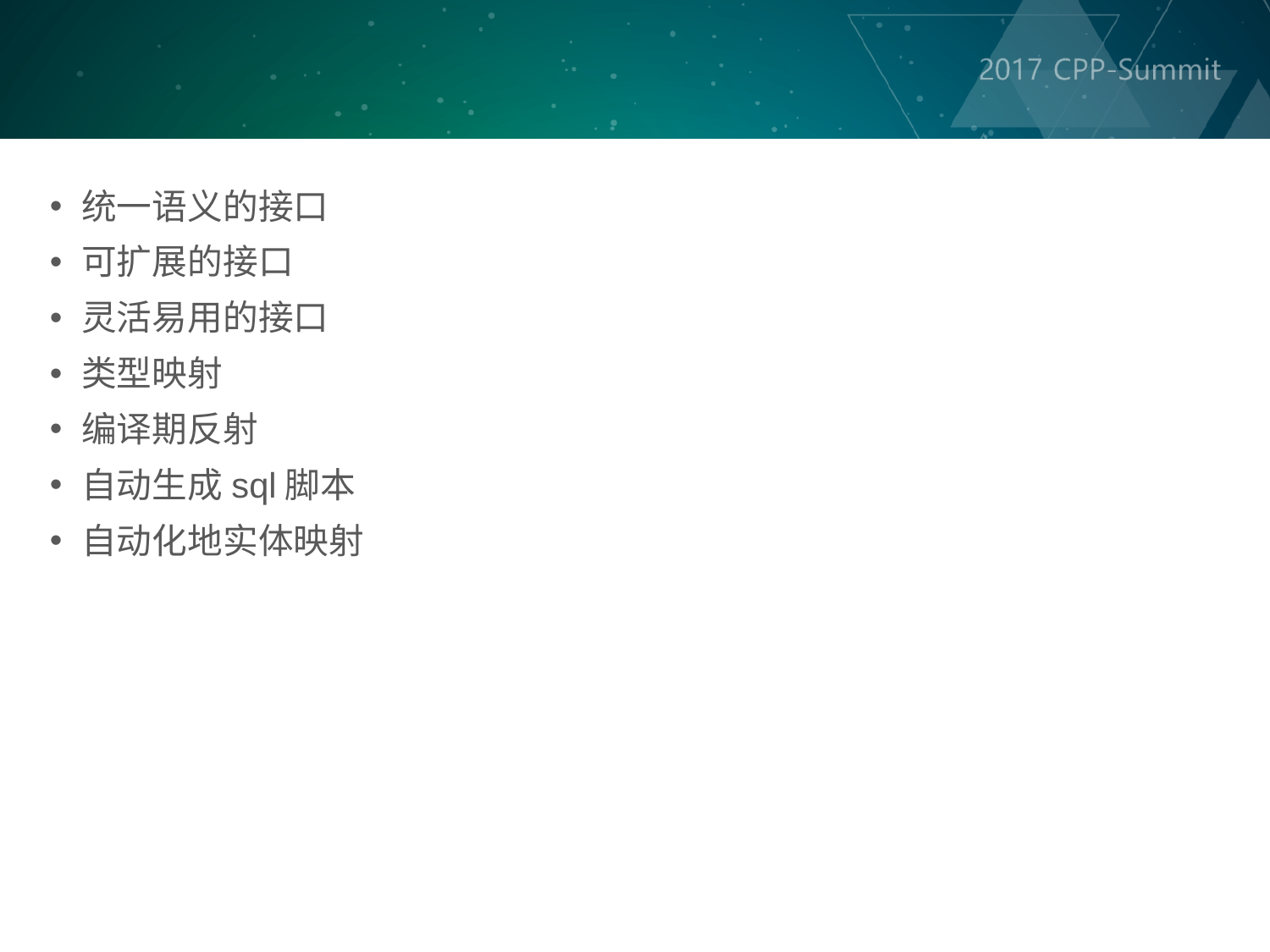

统一语义的接口
可扩展的接口
灵活易用的接口
类型映射
编译期反射
自动生成sql脚本
自动化地实体映射